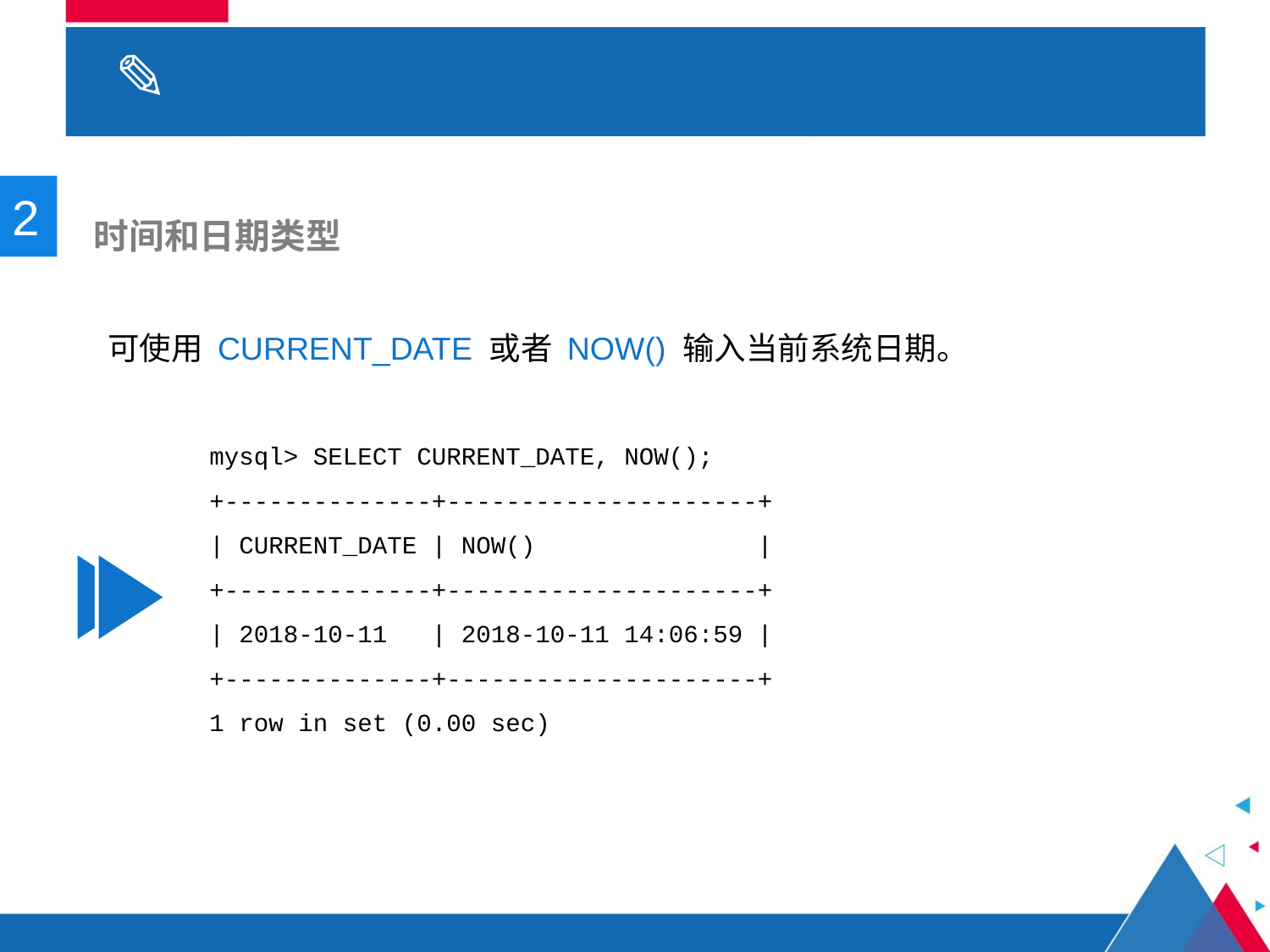

# 3.1 数据类型

2
  时间和日期类型
可使用 CURRENT_DATE 或者 NOW() 输入当前系统日期。
mysql> SELECT CURRENT_DATE, NOW();
+--------------+---------------------+
| CURRENT_DATE | NOW()               |
+--------------+---------------------+
| 2018-10-11   | 2018-10-11 14:06:59 |
+--------------+---------------------+
1 row in set (0.00 sec)